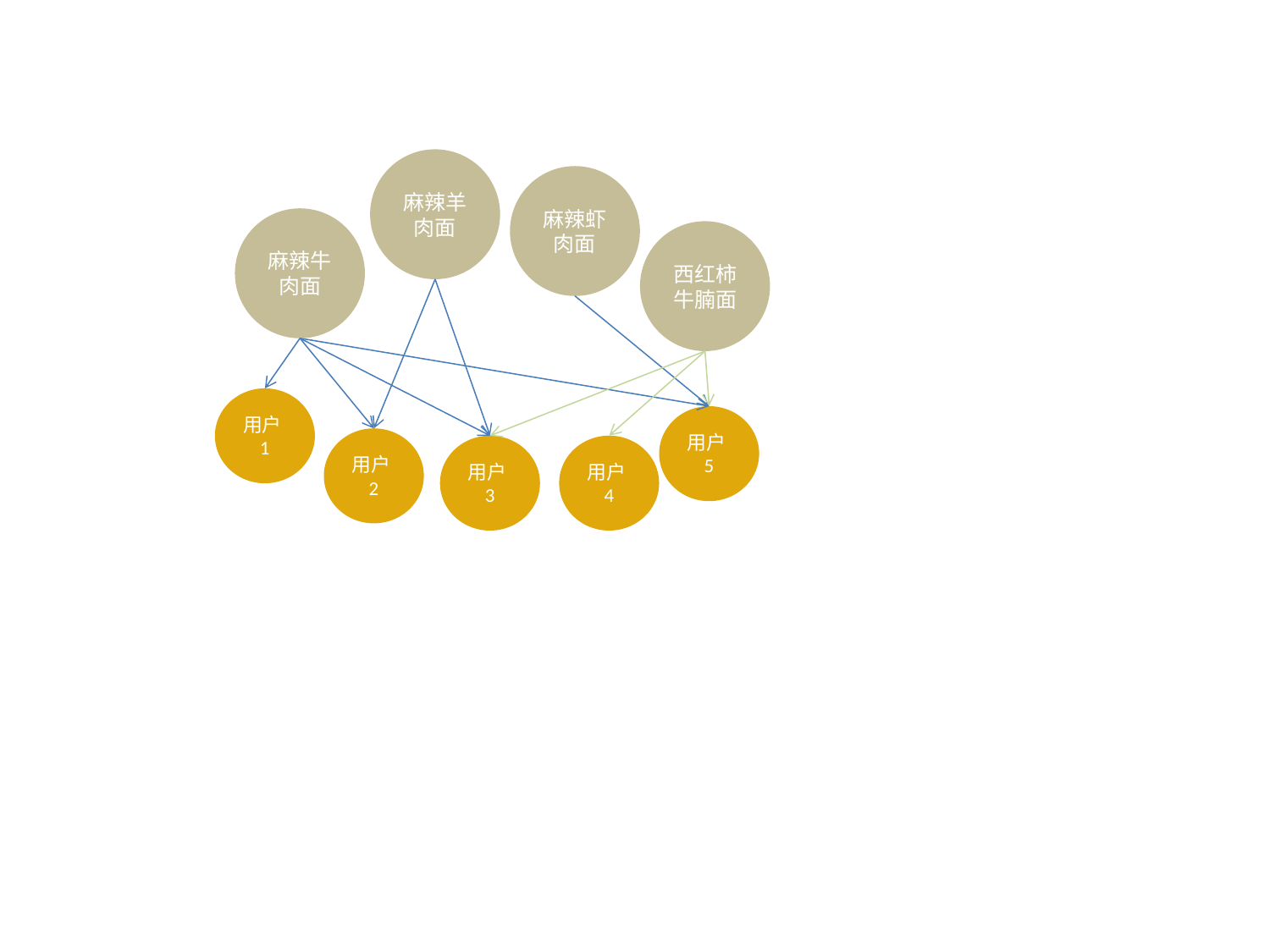

麻辣羊肉面
麻辣虾肉面
麻辣牛肉面
西红柿牛腩面
用户1
用户5
用户2
用户3
用户4